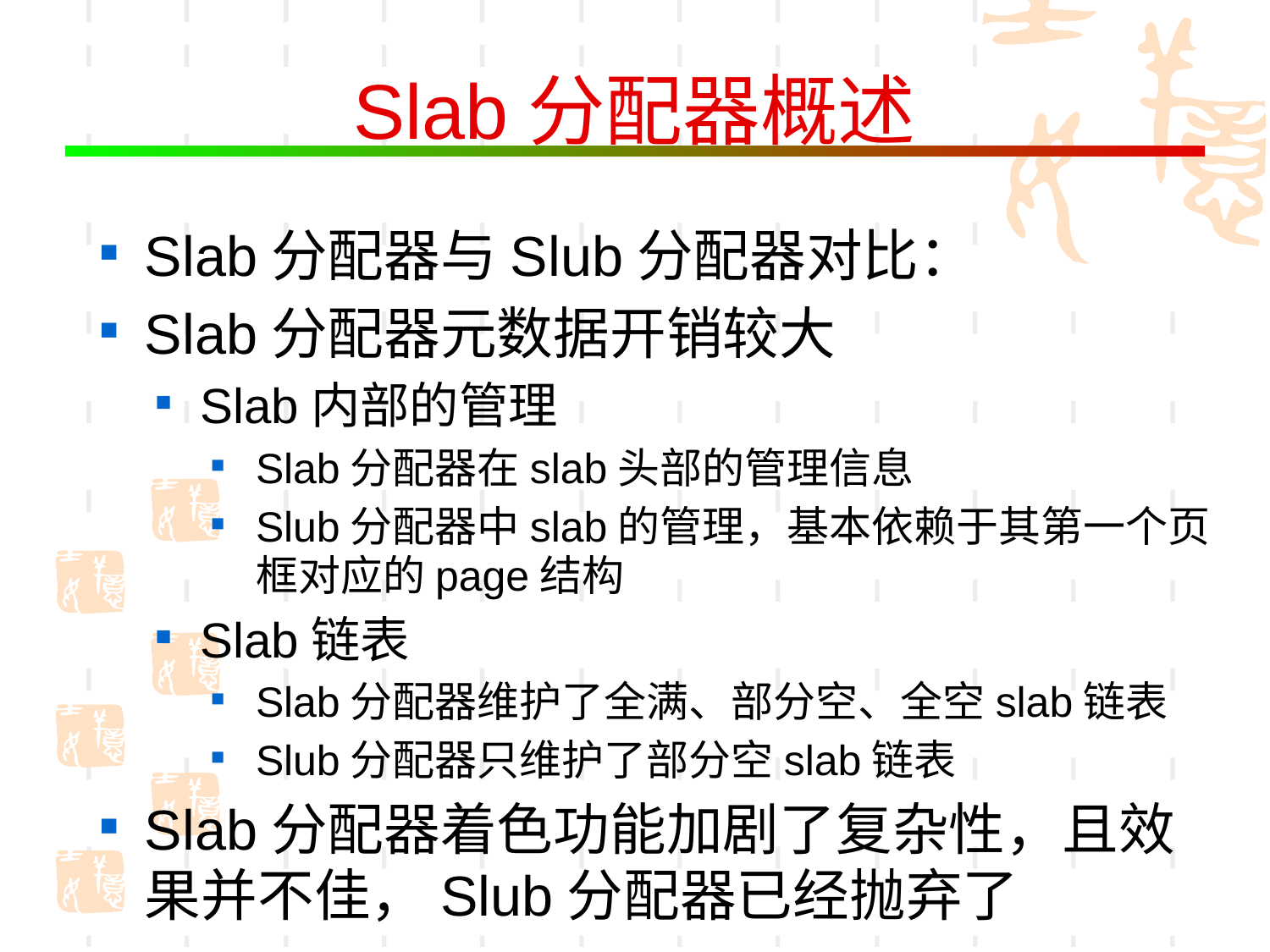

# Slab分配器概述
Slab分配器与Slub分配器对比：
Slab分配器元数据开销较大
Slab内部的管理
Slab分配器在slab头部的管理信息
Slub分配器中slab的管理，基本依赖于其第一个页框对应的page结构
Slab链表
Slab分配器维护了全满、部分空、全空slab链表
Slub分配器只维护了部分空slab链表
Slab分配器着色功能加剧了复杂性，且效果并不佳，Slub分配器已经抛弃了